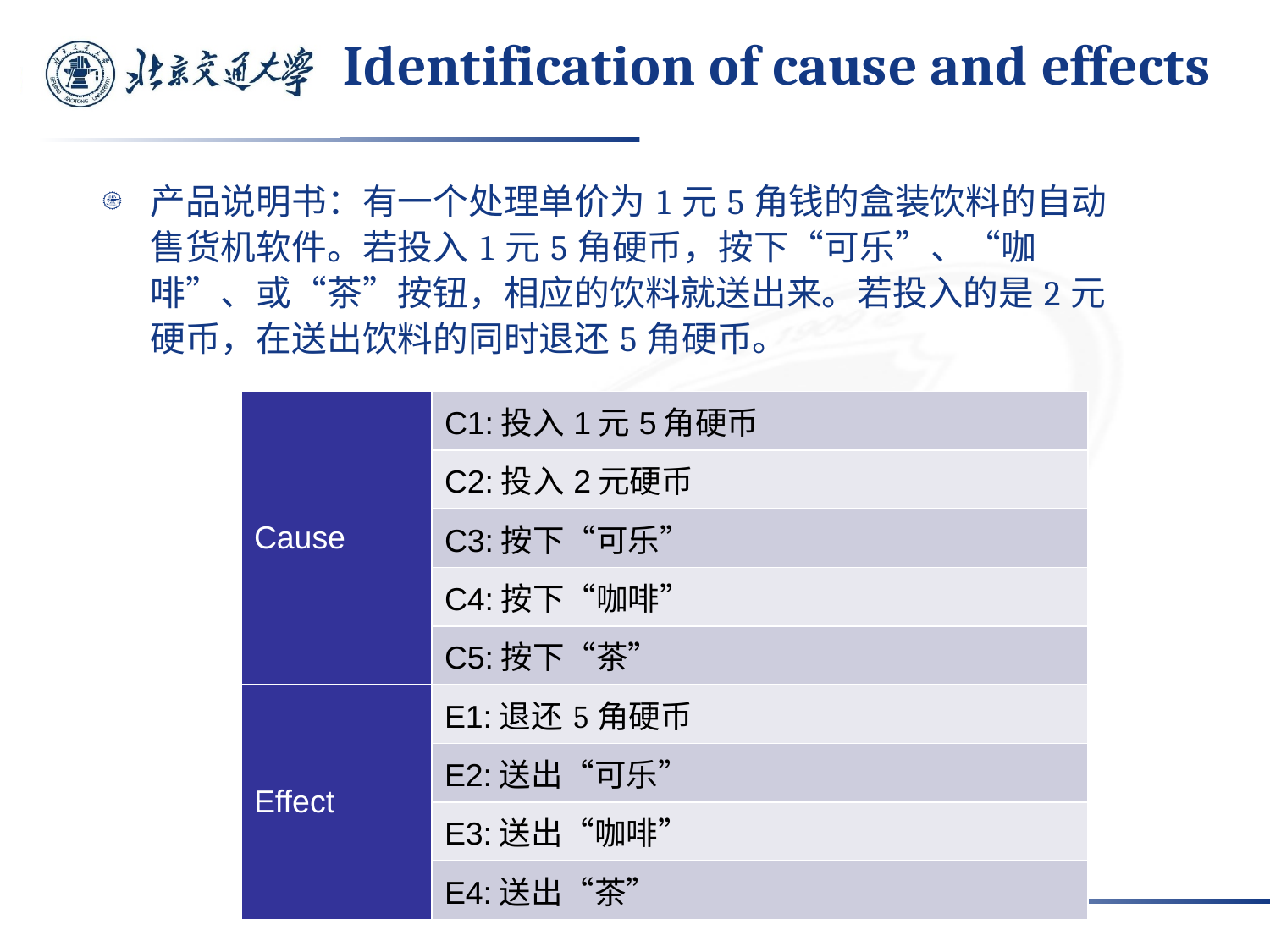

15
# Identification of cause and effects
产品说明书：有一个处理单价为1元5角钱的盒装饮料的自动售货机软件。若投入1元5角硬币，按下“可乐”、“咖啡”、或“茶”按钮，相应的饮料就送出来。若投入的是2元硬币，在送出饮料的同时退还5角硬币。
| Cause | C1:投入1元5角硬币 |
| --- | --- |
|  | C2:投入2元硬币 |
|  | C3:按下“可乐” |
|  | C4:按下“咖啡” |
|  | C5:按下“茶” |
| Effect | E1:退还5角硬币 |
|  | E2:送出“可乐” |
|  | E3:送出“咖啡” |
|  | E4:送出“茶” |